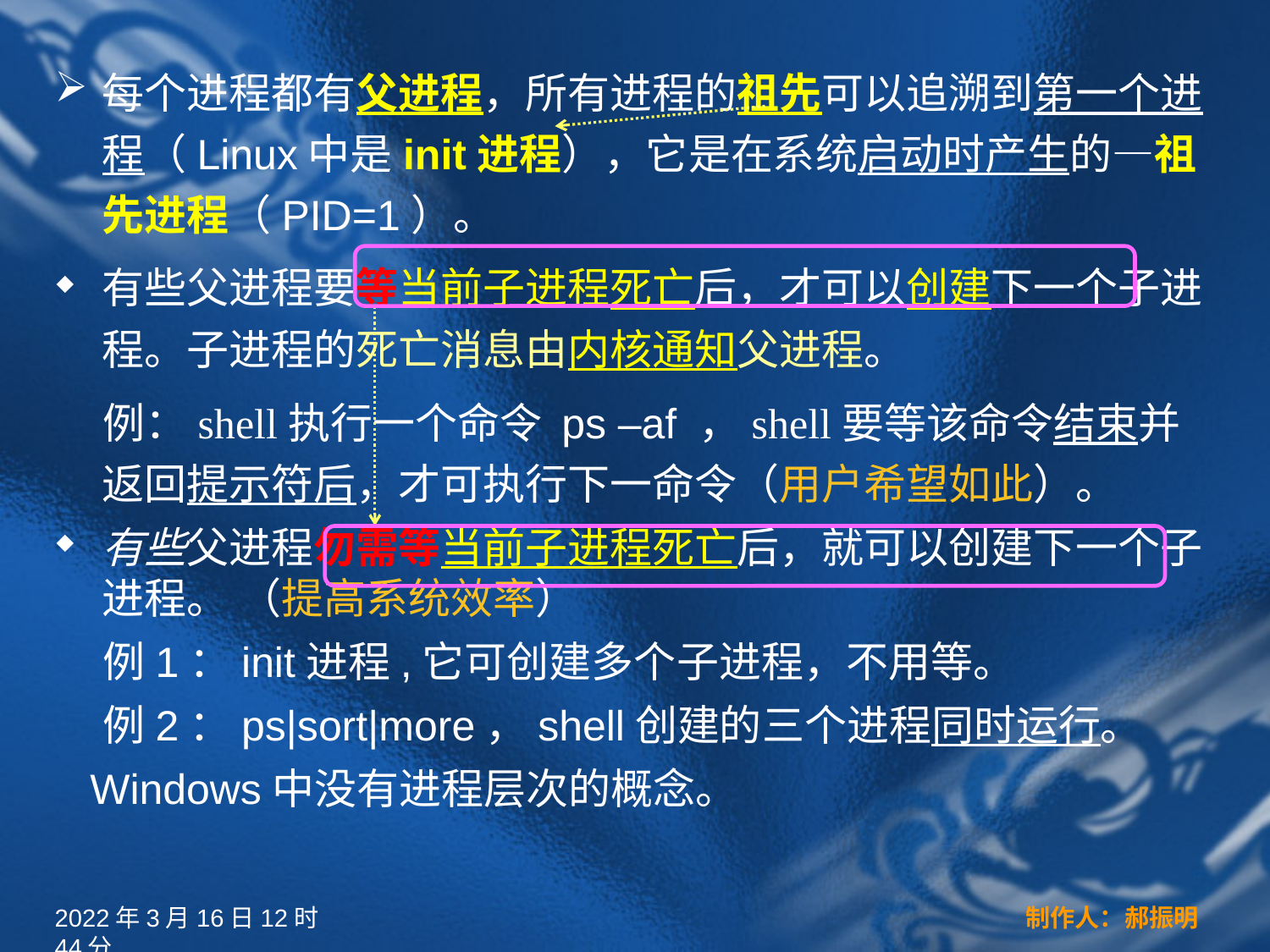

每个进程都有父进程，所有进程的祖先可以追溯到第一个进程（Linux中是init进程），它是在系统启动时产生的—祖先进程（PID=1）。
有些父进程要等当前子进程死亡后，才可以创建下一个子进程。子进程的死亡消息由内核通知父进程。
    例：shell执行一个命令 ps –af ，shell要等该命令结束并返回提示符后，才可执行下一命令（用户希望如此）。
有些父进程勿需等当前子进程死亡后，就可以创建下一个子进程。 （提高系统效率）
    例1：init进程,它可创建多个子进程，不用等。
    例2：ps|sort|more，shell创建的三个进程同时运行。
   Windows中没有进程层次的概念。

2022年3月16日12时44分
制作人：郝振明